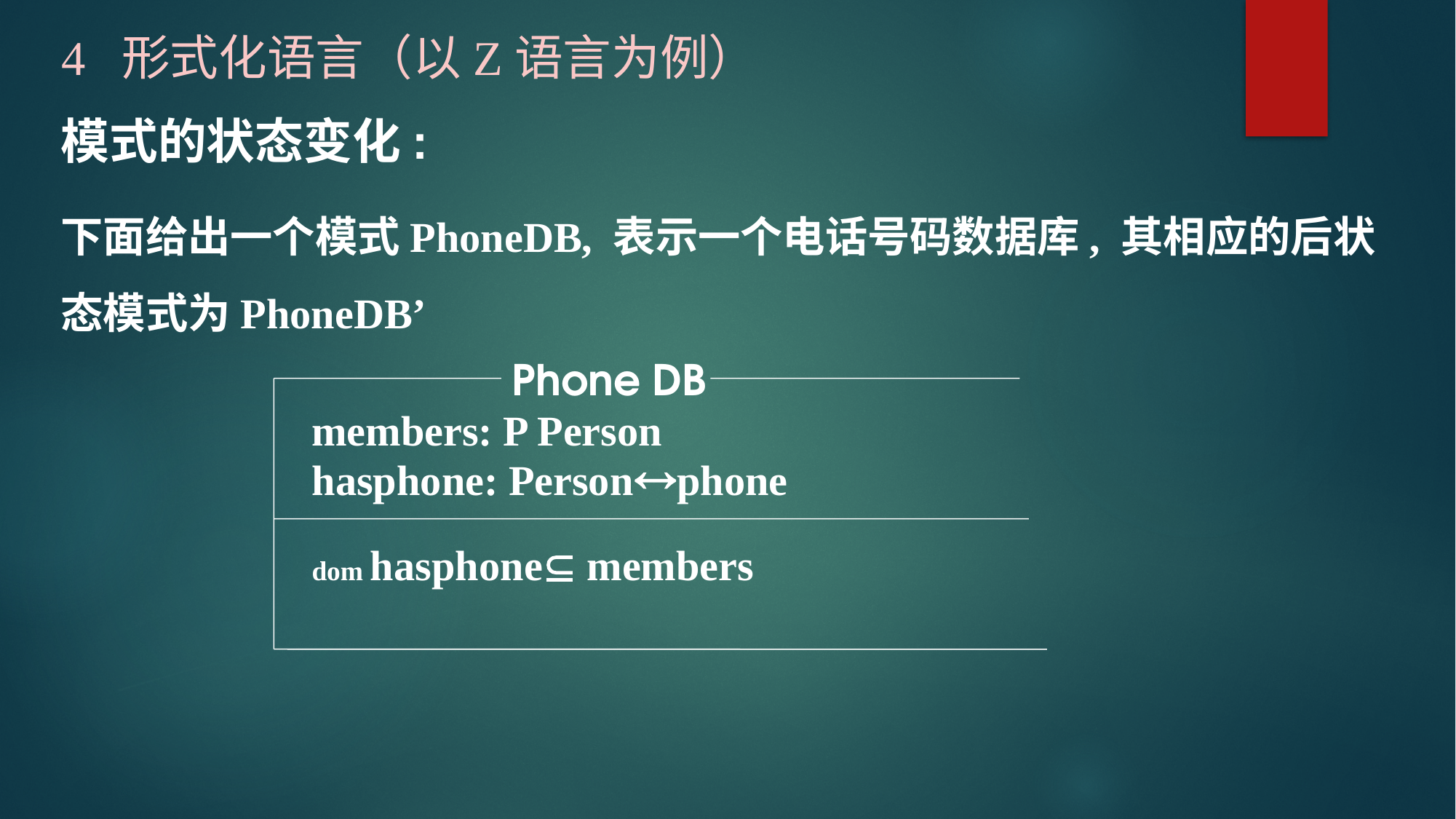

# 4  形式化语言（以Z语言为例）
模式的状态变化:
下面给出一个模式PhoneDB, 表示一个电话号码数据库, 其相应的后状态模式为PhoneDB’
Phone DB

members: P Person
hasphone: Person↔phone

dom hasphone⊆ members